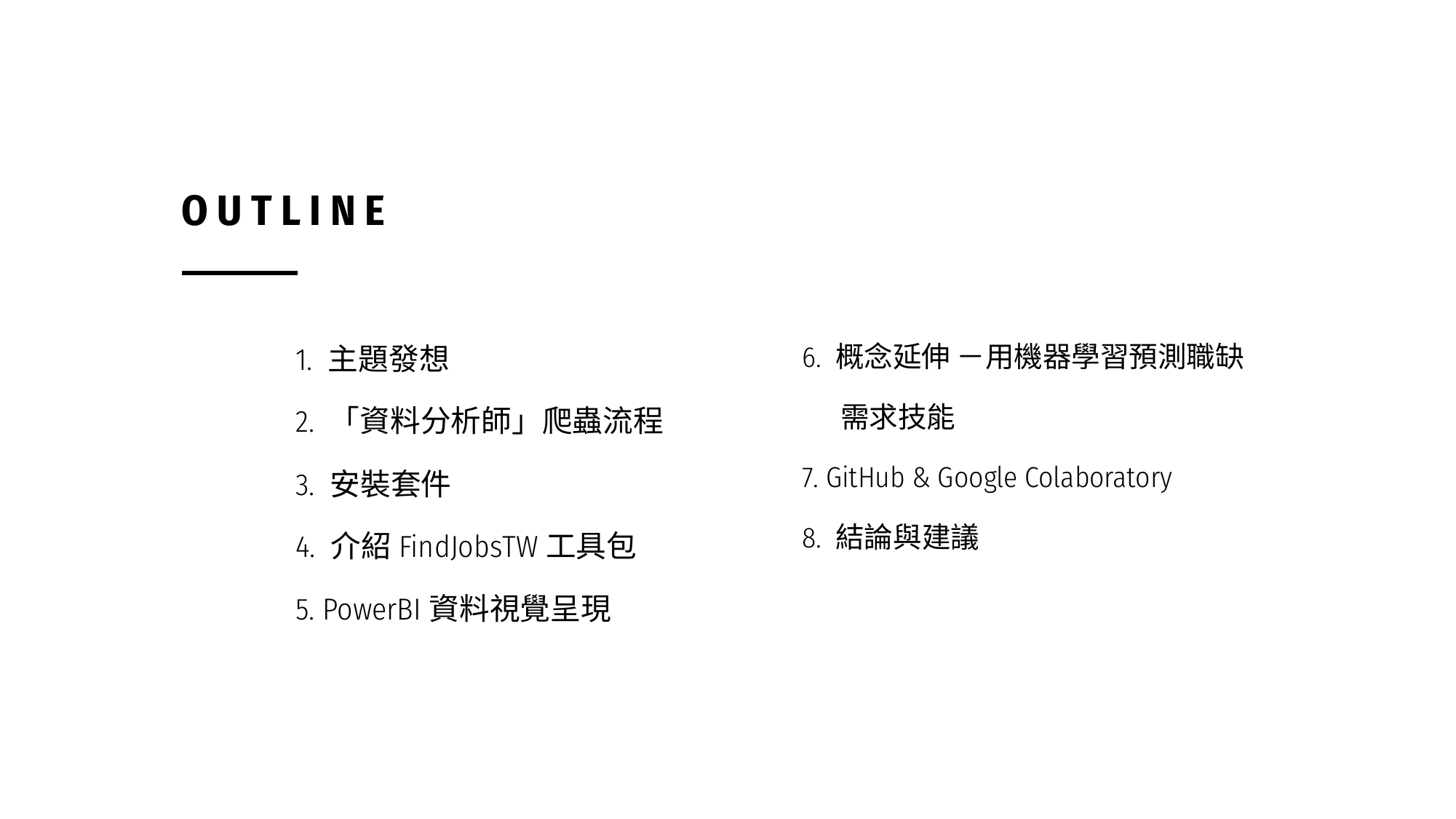

# Outline
1. 主題發想
2. 「資料分析師」爬蟲流程
3. 安裝套件
4. 介紹FindJobsTW工具包
5. PowerBI資料視覺呈現
6. 概念延伸 －用機器學習預測職缺
     需求技能
7. GitHub & Google Colaboratory
8. 結論與建議